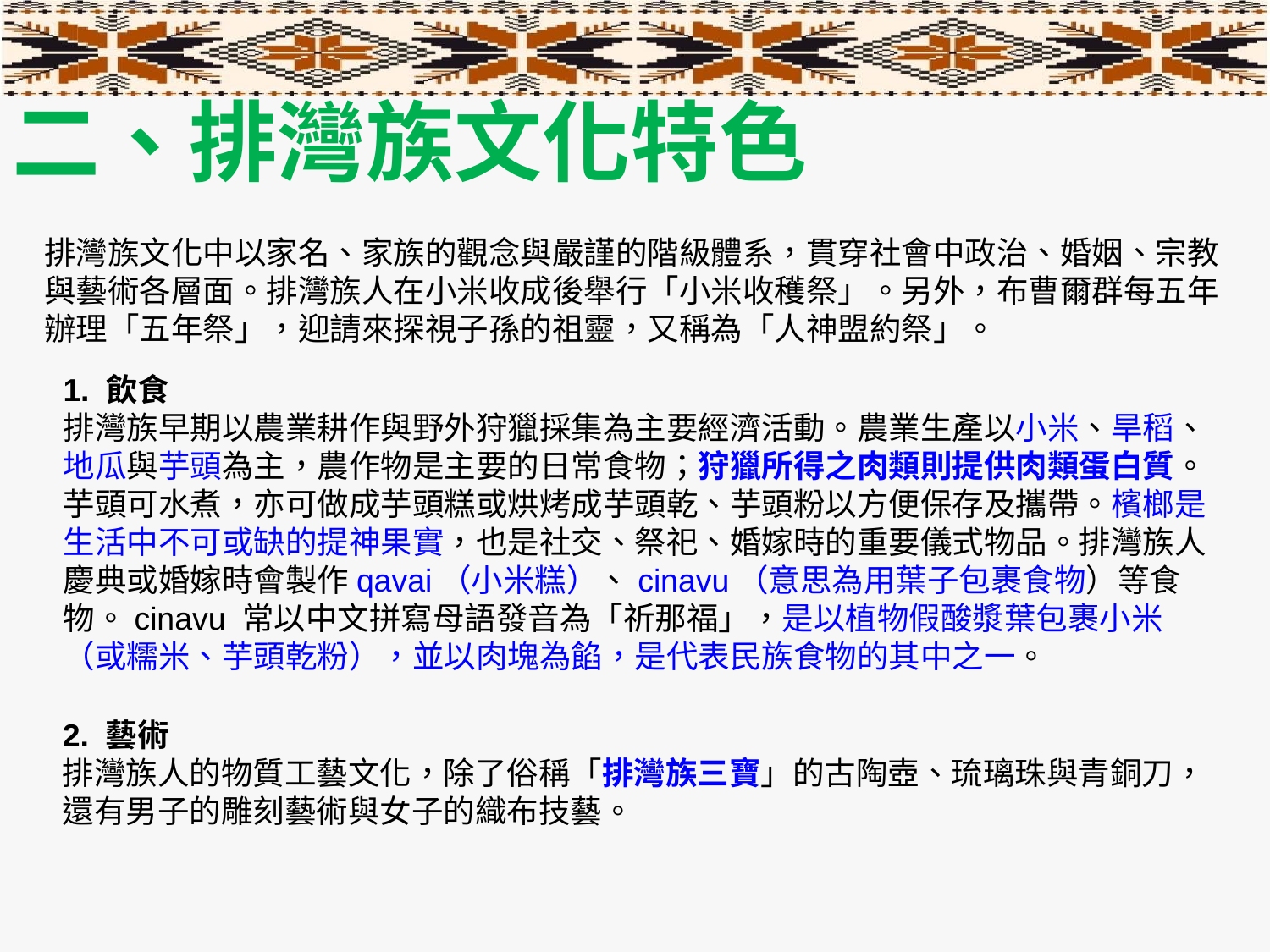

二、排灣族文化特色
排灣族文化中以家名、家族的觀念與嚴謹的階級體系，貫穿社會中政治、婚姻、宗教與藝術各層面。排灣族人在小米收成後舉行「小米收穫祭」。另外，布曹爾群每五年辦理「五年祭」，迎請來探視子孫的祖靈，又稱為「人神盟約祭」。
1. 飲食
排灣族早期以農業耕作與野外狩獵採集為主要經濟活動。農業生產以小米、旱稻、地瓜與芋頭為主，農作物是主要的日常食物；狩獵所得之肉類則提供肉類蛋白質。芋頭可水煮，亦可做成芋頭糕或烘烤成芋頭乾、芋頭粉以方便保存及攜帶。檳榔是生活中不可或缺的提神果實，也是社交、祭祀、婚嫁時的重要儀式物品。排灣族人慶典或婚嫁時會製作qavai（小米糕）、cinavu（意思為用葉子包裹食物）等食物。cinavu 常以中文拼寫母語發音為「祈那福」，是以植物假酸漿葉包裹小米（或糯米、芋頭乾粉），並以肉塊為餡，是代表民族食物的其中之一。
2. 藝術
排灣族人的物質工藝文化，除了俗稱「排灣族三寶」的古陶壺、琉璃珠與青銅刀，還有男子的雕刻藝術與女子的織布技藝。